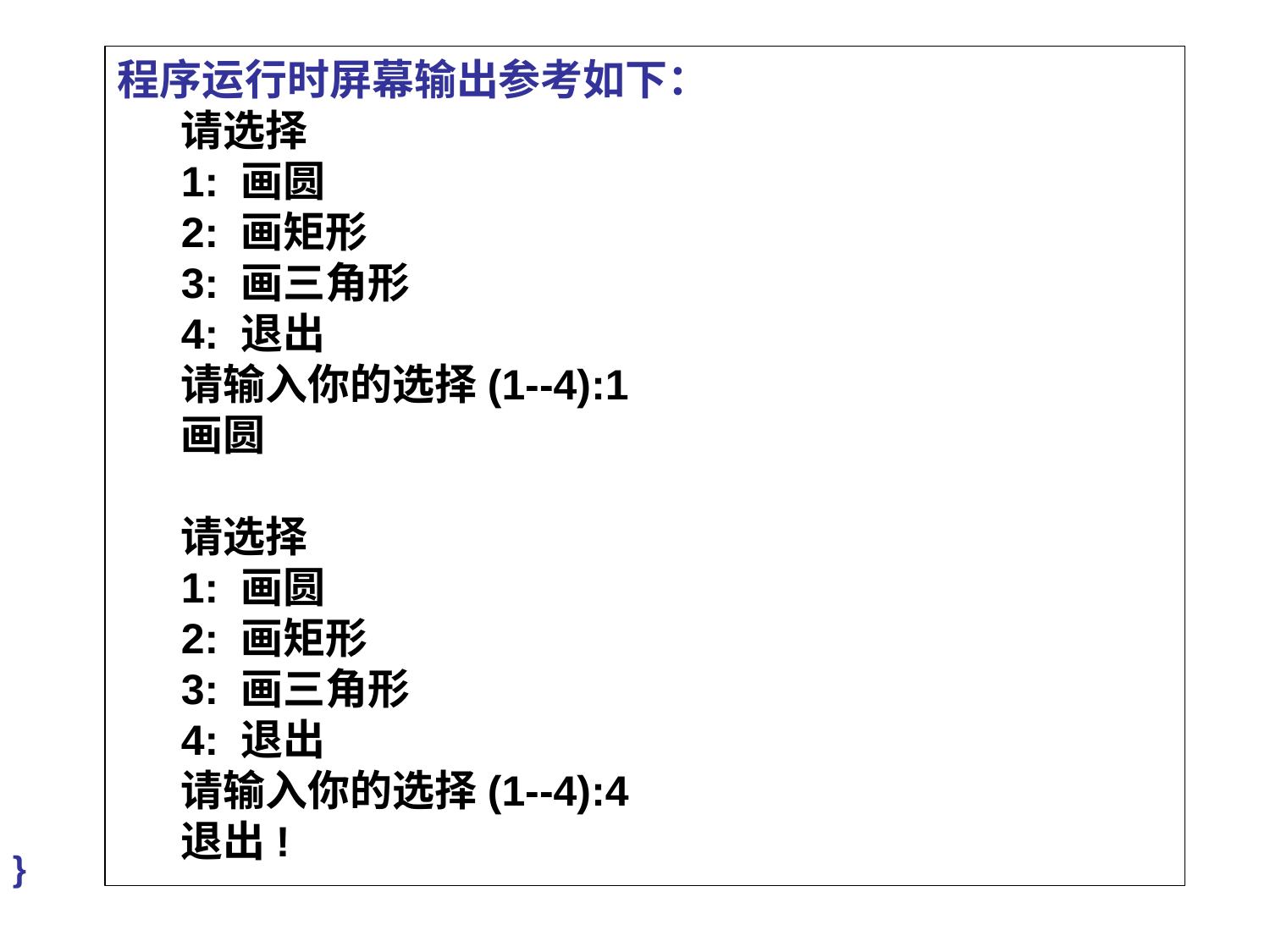

case 3:
				p = new TriangleFactory;// 指向实例对象
				p->MakeShape()->Draw();// 画形状
				delete p->MakeShape();// 释放实例对象
				delete p;		// 释放实例对象
				cout << endl;		// 换行
				break;
			case 4:
				cout << "退出!" <<endl;
				cout << endl;		// 换行
				break;
			default:
				cout << "选择有错!" <<endl;
				cout << endl;		// 换行
				break;
		}
	}while (select != 4);

	return 0;                    				// 返回操作系统
}

程序运行时屏幕输出参考如下：
请选择
1: 画圆
2: 画矩形
3: 画三角形
4: 退出
请输入你的选择(1--4):1
画圆

请选择
1: 画圆
2: 画矩形
3: 画三角形
4: 退出
请输入你的选择(1--4):4
退出!